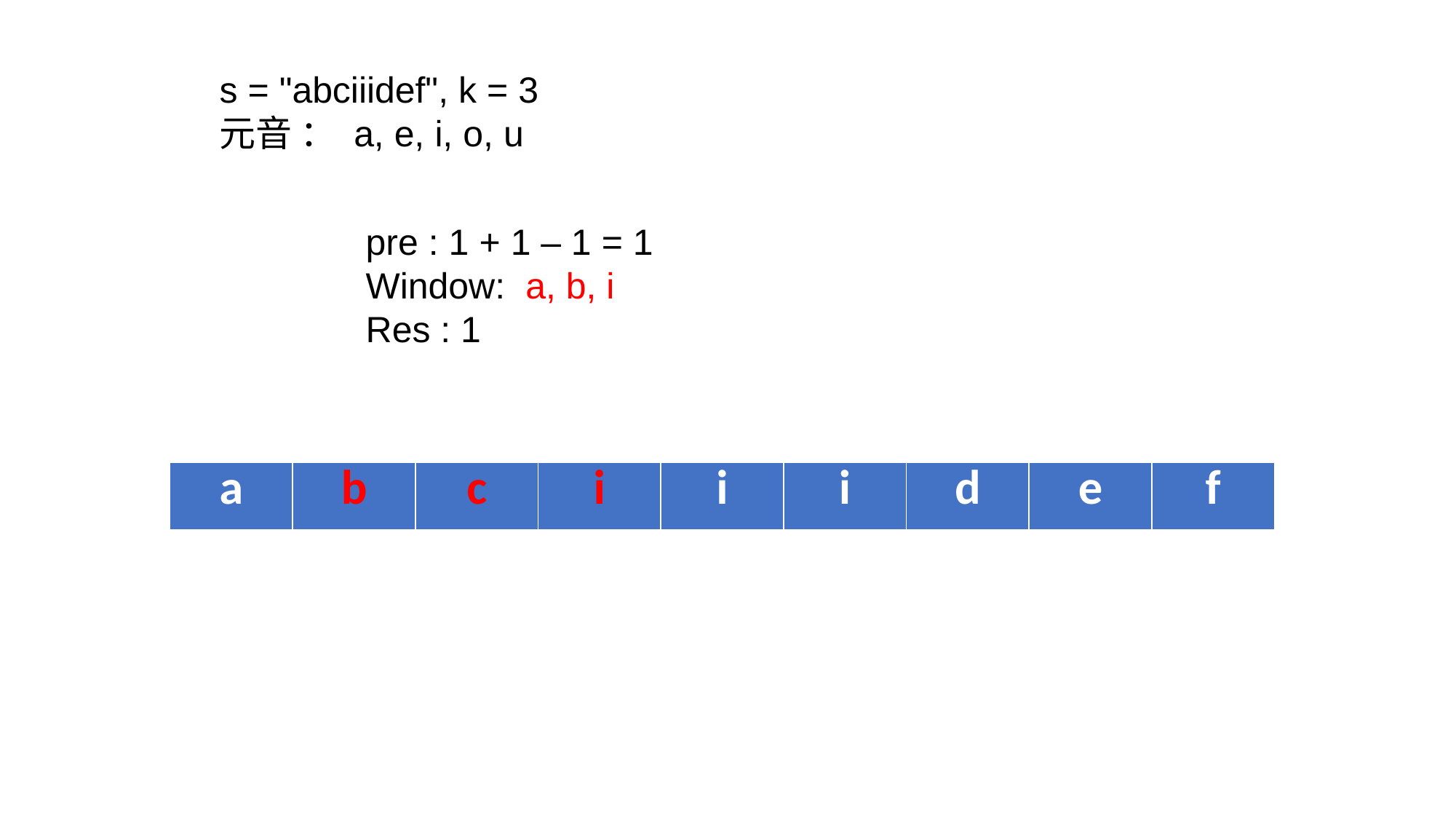

s = "abciiidef", k = 3
元音 ： a, e, i, o, u
pre : 1 + 1 – 1 = 1
Window:  a, b, i
Res : 1
| a | b | c | i | i | i | d | e | f |
| --- | --- | --- | --- | --- | --- | --- | --- | --- |